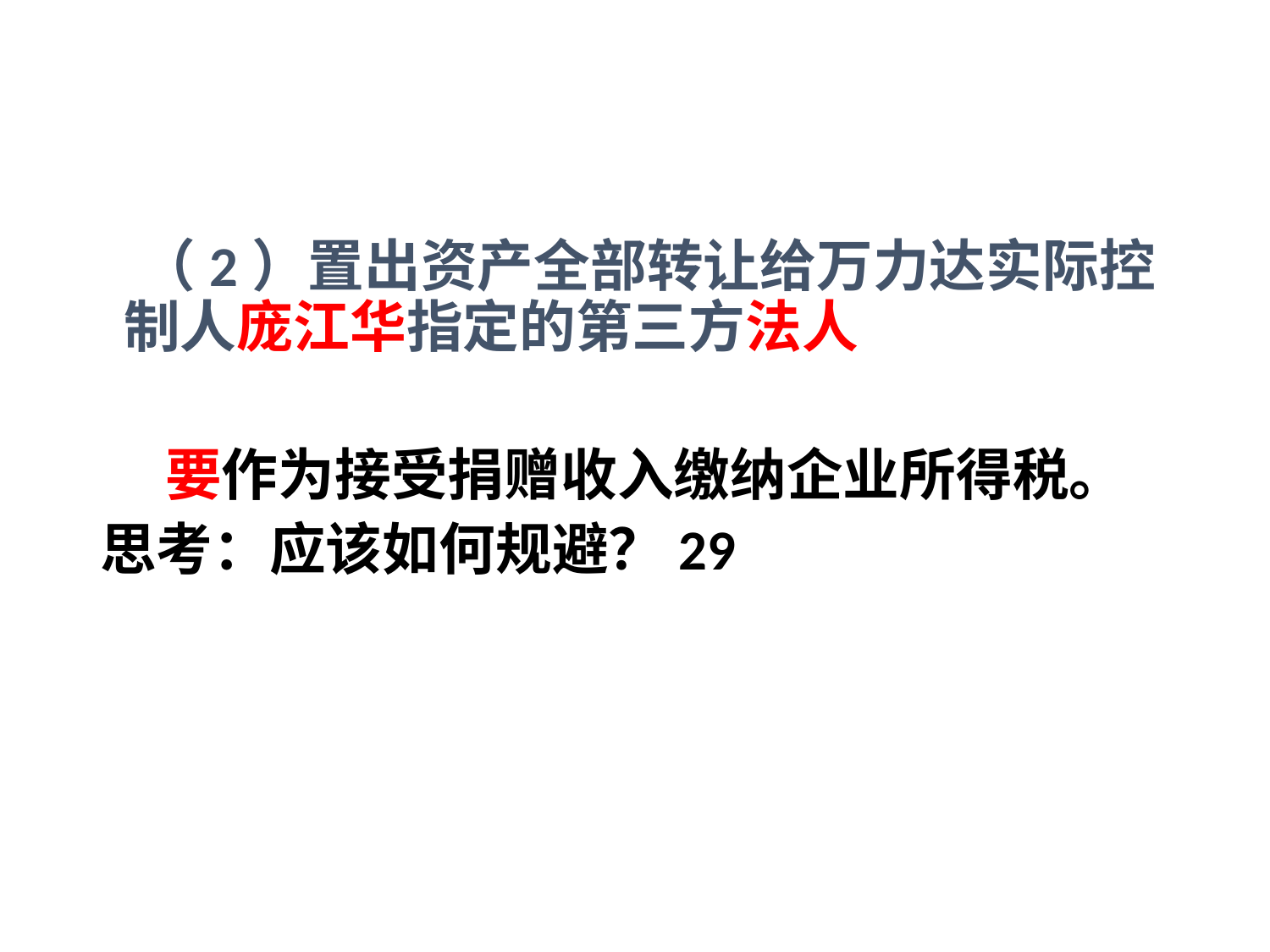

#
  （2）置出资产全部转让给万力达实际控制人庞江华指定的第三方法人

    要作为接受捐赠收入缴纳企业所得税。
思考：应该如何规避？29